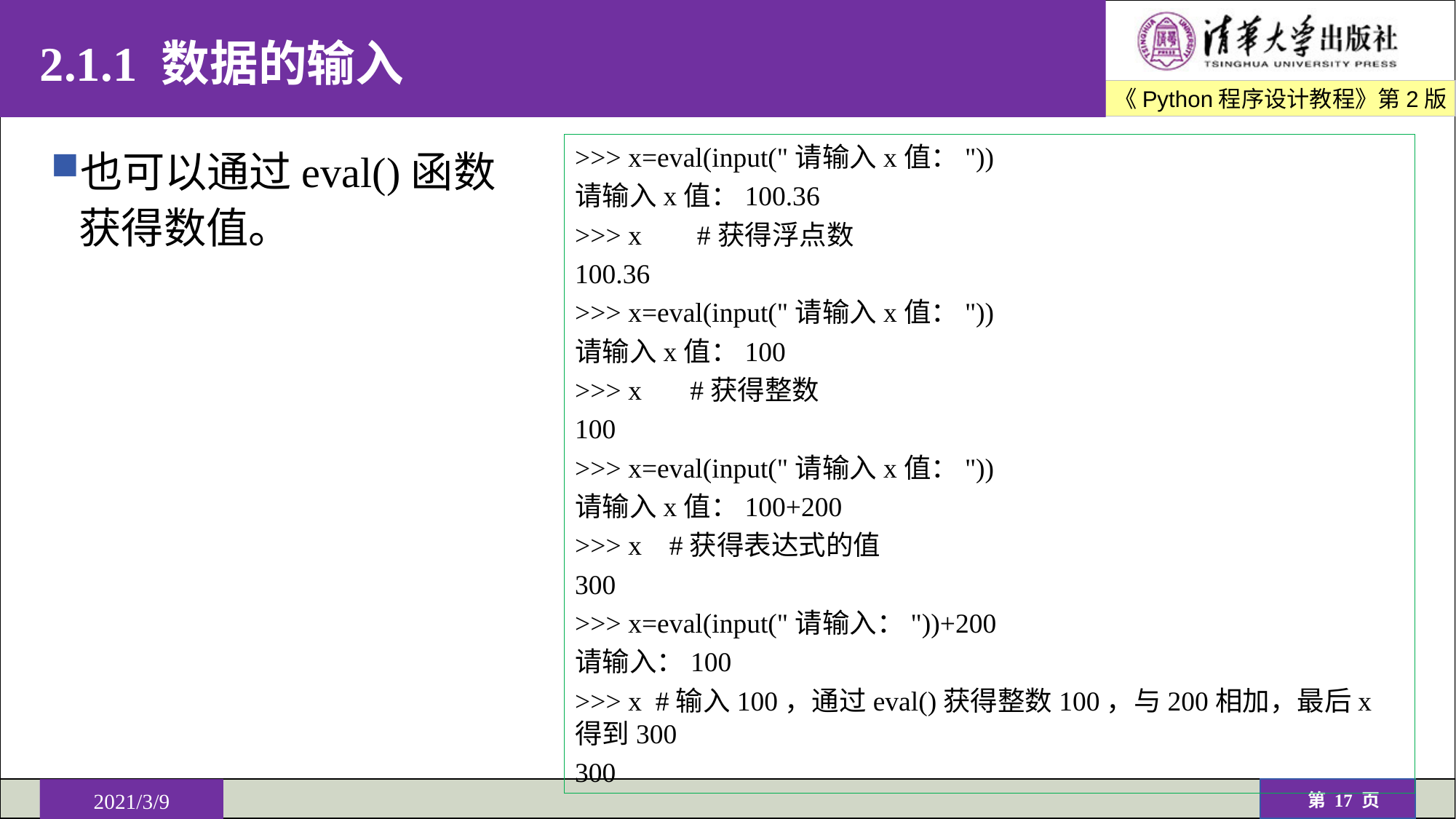

# 2.1.1 数据的输入
也可以通过eval()函数获得数值。
>>> x=eval(input("请输入x值："))
请输入x值：100.36
>>> x        #获得浮点数
100.36
>>> x=eval(input("请输入x值："))
请输入x值：100
>>> x       #获得整数
100
>>> x=eval(input("请输入x值："))
请输入x值：100+200
>>> x    #获得表达式的值
300
>>> x=eval(input("请输入："))+200
请输入：100
>>> x  #输入100，通过eval()获得整数100，与200相加，最后x得到300
300